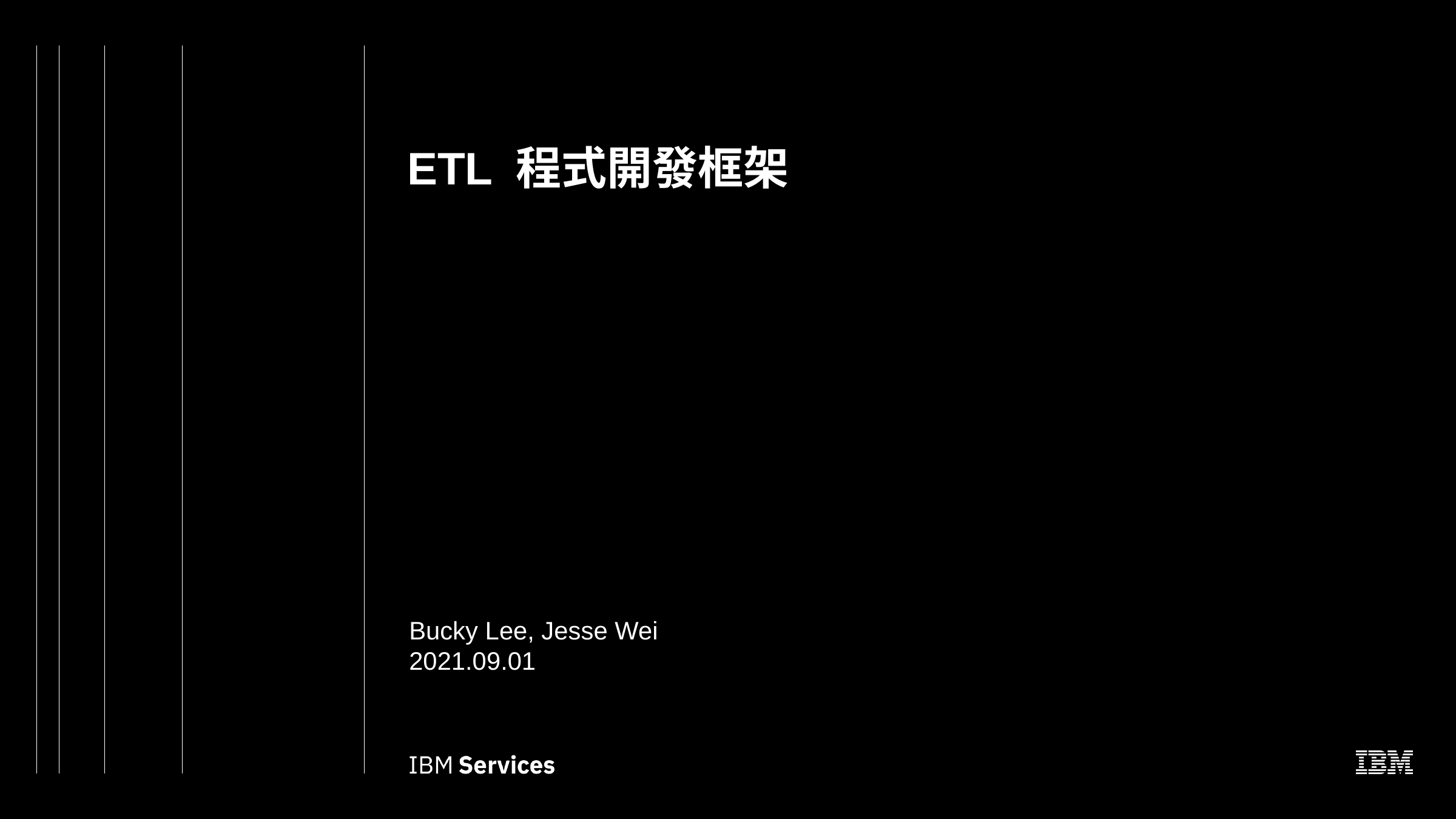

# ETL 程式開發框架
Bucky Lee, Jesse Wei
2021.09.01